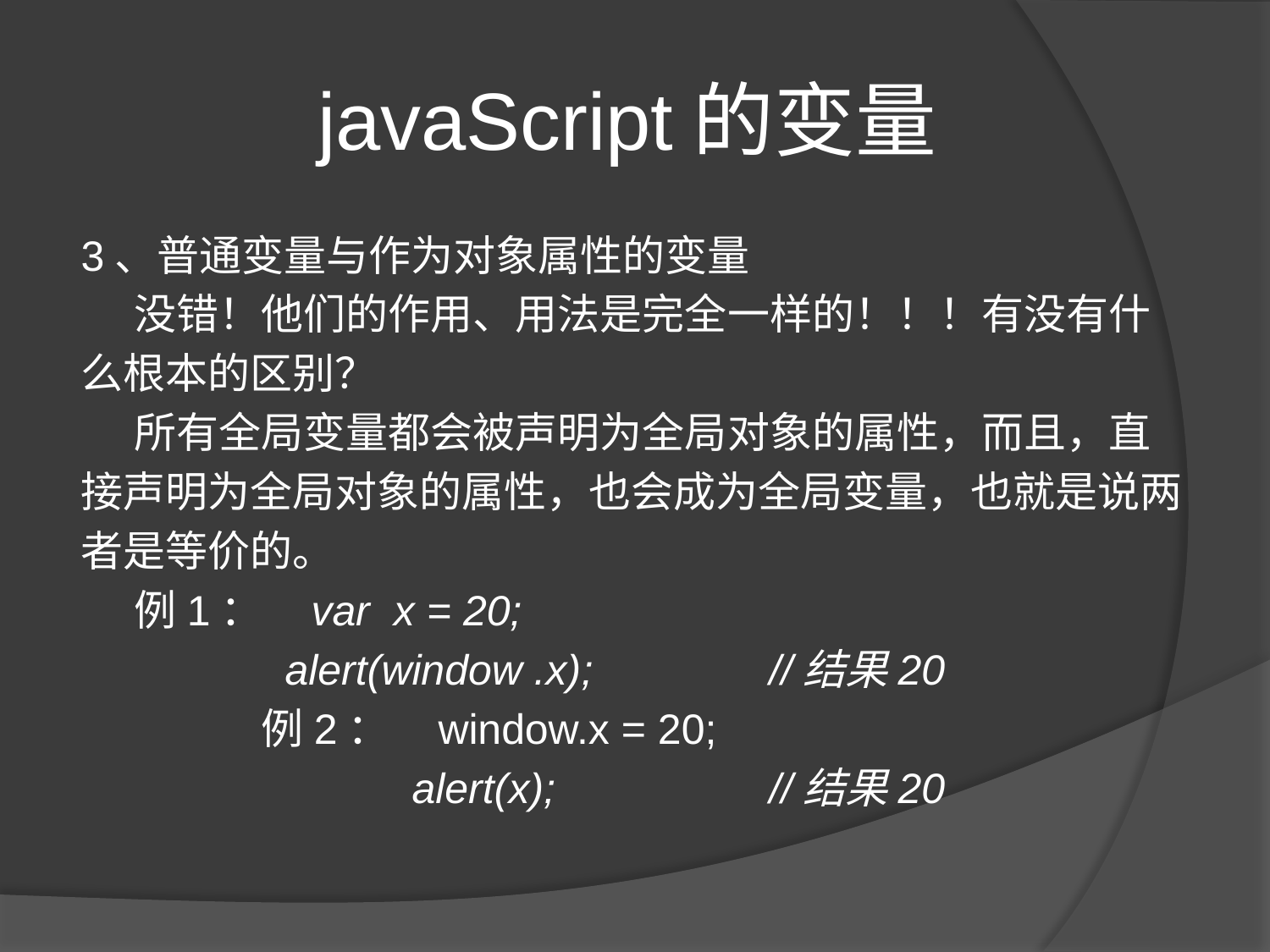

# javaScript的变量
3、普通变量与作为对象属性的变量
	没错！他们的作用、用法是完全一样的！！！有没有什
么根本的区别？
	所有全局变量都会被声明为全局对象的属性，而且，直
接声明为全局对象的属性，也会成为全局变量，也就是说两
者是等价的。
	例1：    var  x = 20;
		  alert(window .x);		//结果20
		例2：    window.x = 20;
			  alert(x);		//结果20